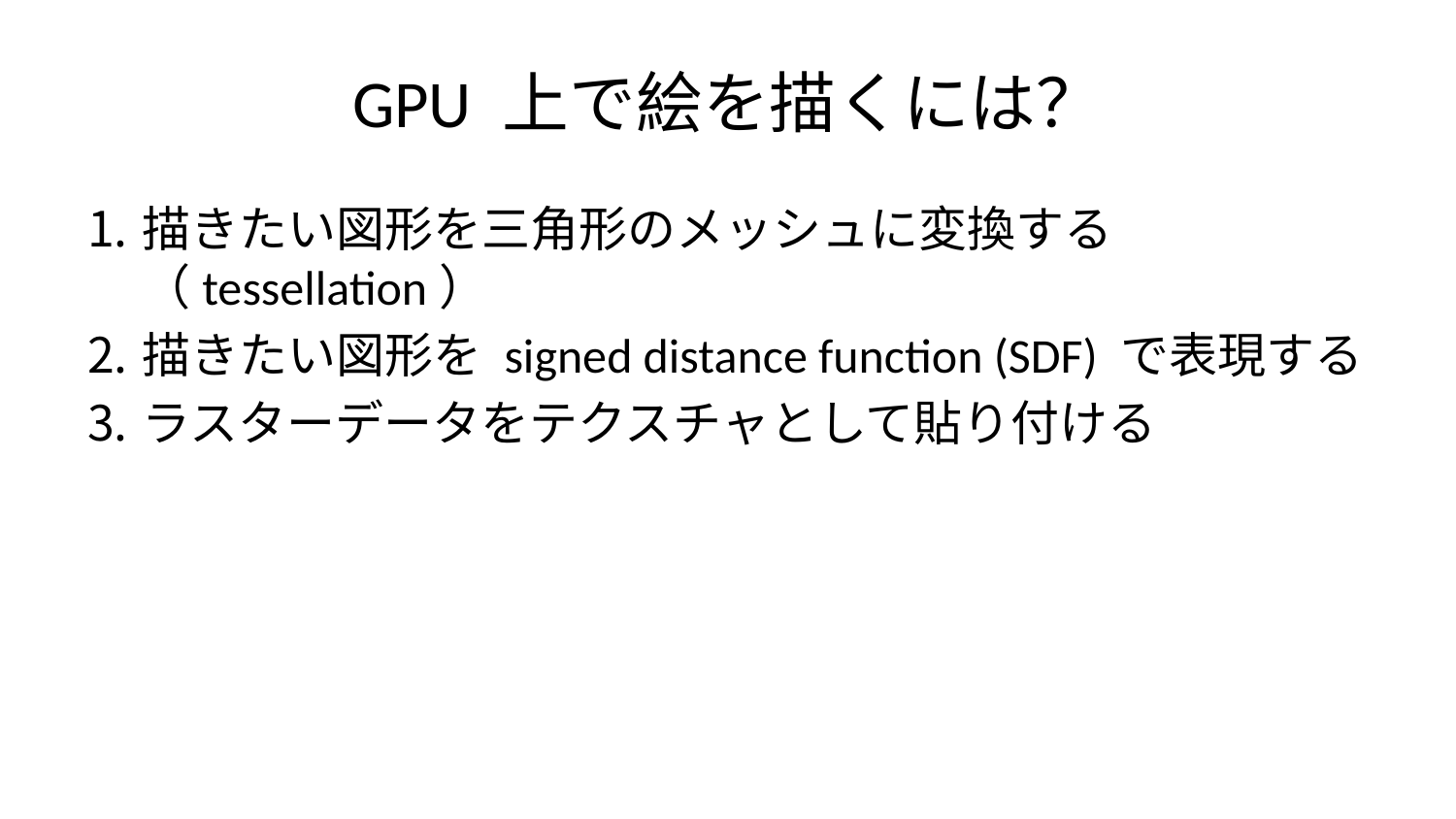

# GPU 上で絵を描くには？
描きたい図形を三角形のメッシュに変換する（tessellation）
描きたい図形を signed distance function (SDF) で表現する
ラスターデータをテクスチャとして貼り付ける